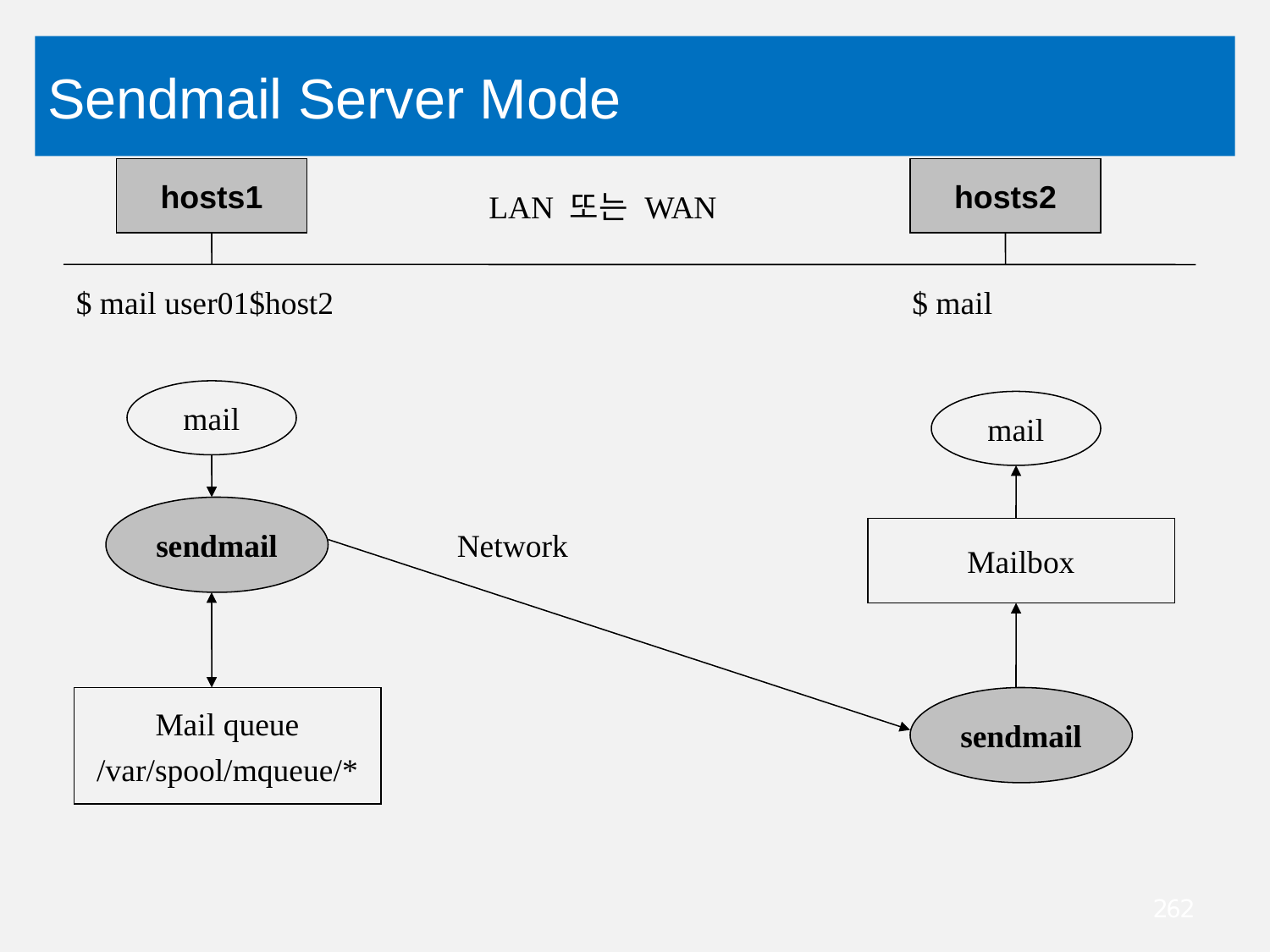

# Sendmail Server Mode
hosts1
hosts2
LAN 또는 WAN

$ mail user01$host2
$ mail
mail
mail

sendmail
Network
Mailbox

Mail queue
/var/spool/mqueue/*
sendmail
262